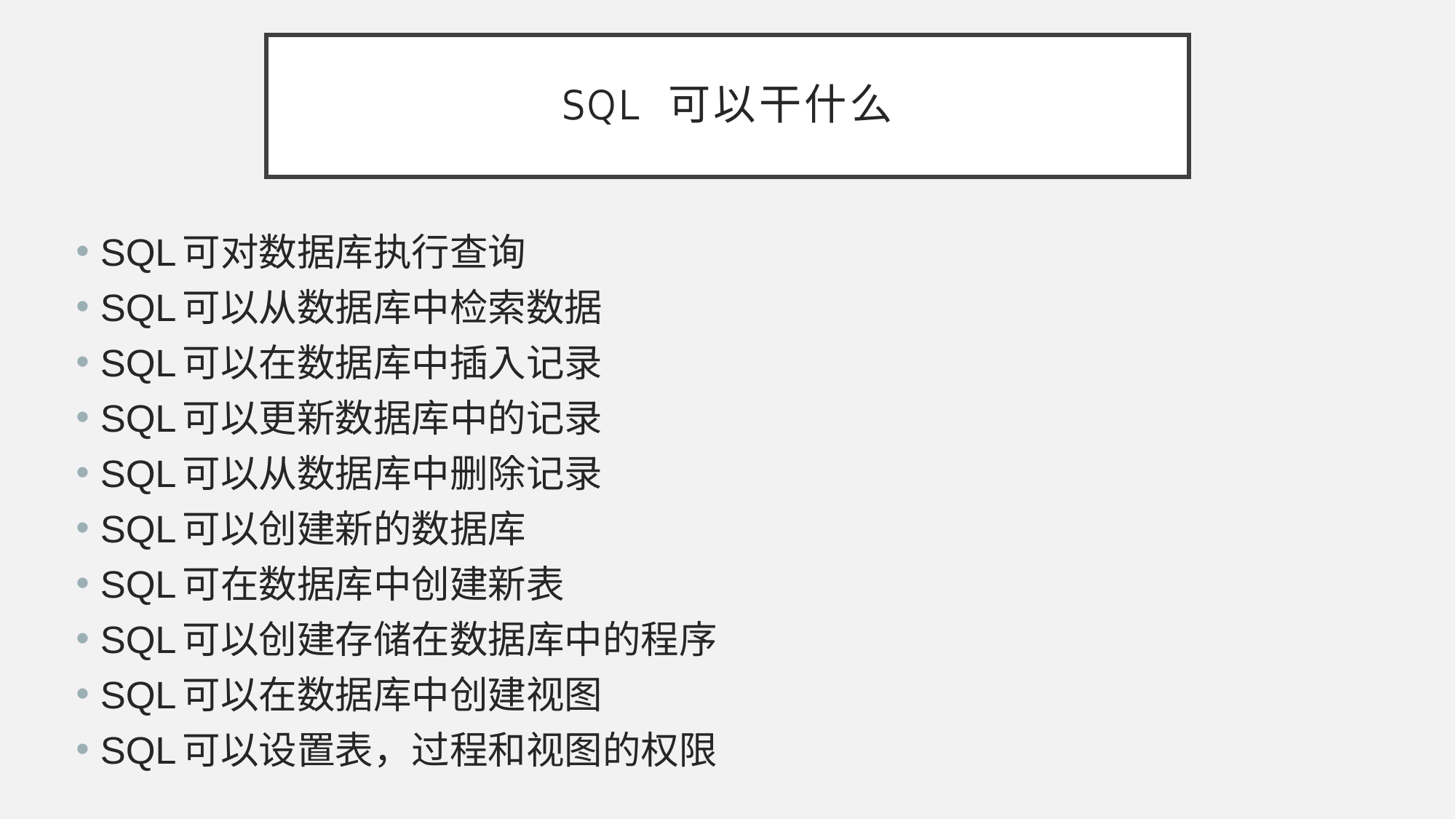

# SQL 可以干什么
SQL可对数据库执行查询
SQL可以从数据库中检索数据
SQL可以在数据库中插入记录
SQL可以更新数据库中的记录
SQL可以从数据库中删除记录
SQL可以创建新的数据库
SQL可在数据库中创建新表
SQL可以创建存储在数据库中的程序
SQL可以在数据库中创建视图
SQL可以设置表，过程和视图的权限